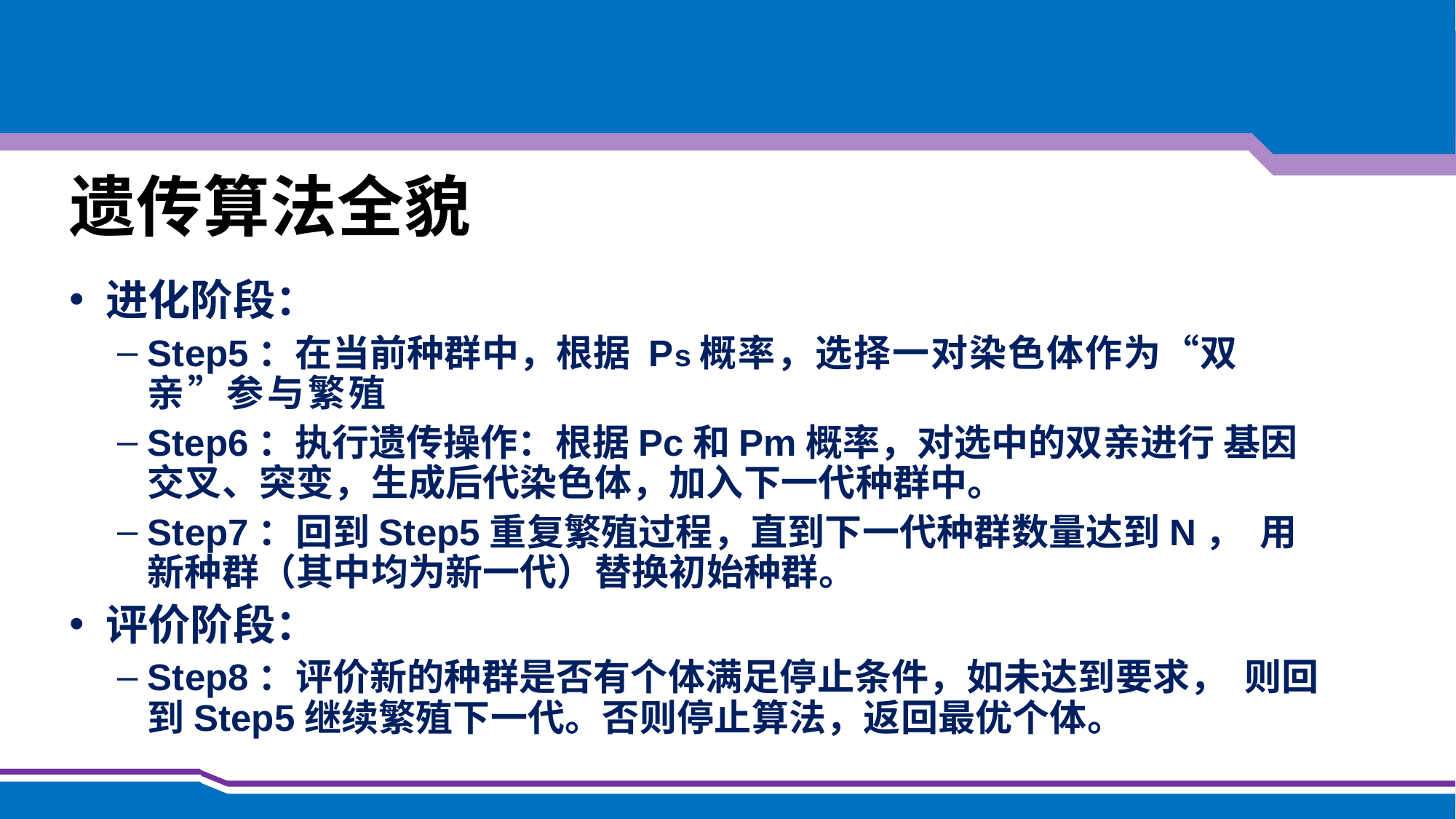

遗传算法全貌
进化阶段：
Step5：在当前种群中，根据 Ps概率，选择一对染色体作为“双 亲”参与繁殖
Step6：执行遗传操作：根据Pc和Pm概率，对选中的双亲进行 基因交叉、突变，生成后代染色体，加入下一代种群中。
Step7：回到Step5重复繁殖过程，直到下一代种群数量达到N，  用新种群（其中均为新一代）替换初始种群。
评价阶段：
Step8：评价新的种群是否有个体满足停止条件，如未达到要求，  则回到Step5继续繁殖下一代。否则停止算法，返回最优个体。